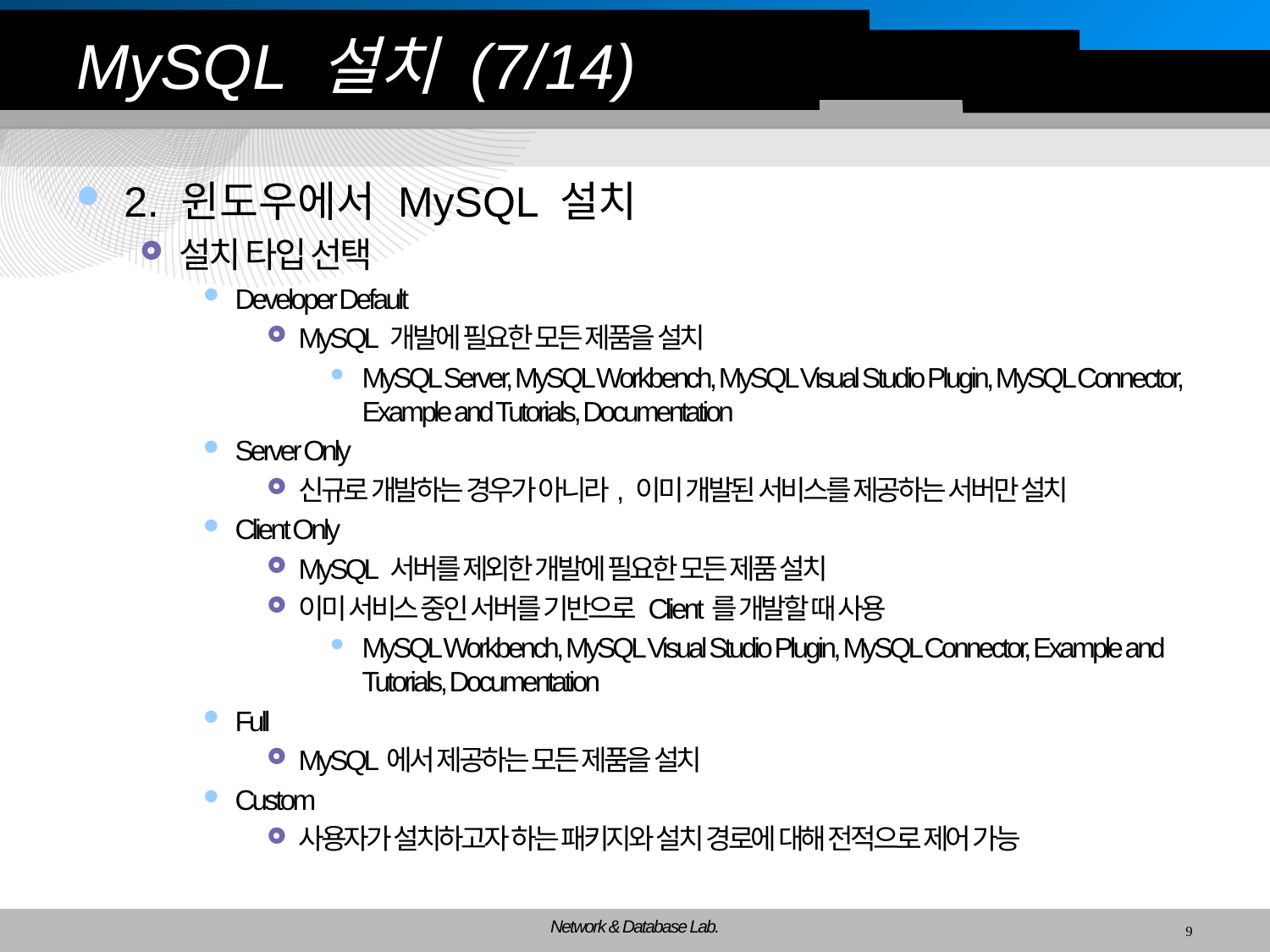

# MySQL 설치 (7/14)
2. 윈도우에서 MySQL 설치
설치 타입 선택
Developer Default
MySQL 개발에 필요한 모든 제품을 설치
MySQL Server, MySQL Workbench, MySQL Visual Studio Plugin, MySQL Connector, Example and Tutorials, Documentation
Server Only
신규로 개발하는 경우가 아니라, 이미 개발된 서비스를 제공하는 서버만 설치
Client Only
MySQL 서버를 제외한 개발에 필요한 모든 제품 설치
이미 서비스 중인 서버를 기반으로 Client를 개발할 때 사용
MySQL Workbench, MySQL Visual Studio Plugin, MySQL Connector, Example and Tutorials, Documentation
Full
MySQL에서 제공하는 모든 제품을 설치
Custom
사용자가 설치하고자 하는 패키지와 설치 경로에 대해 전적으로 제어 가능
9